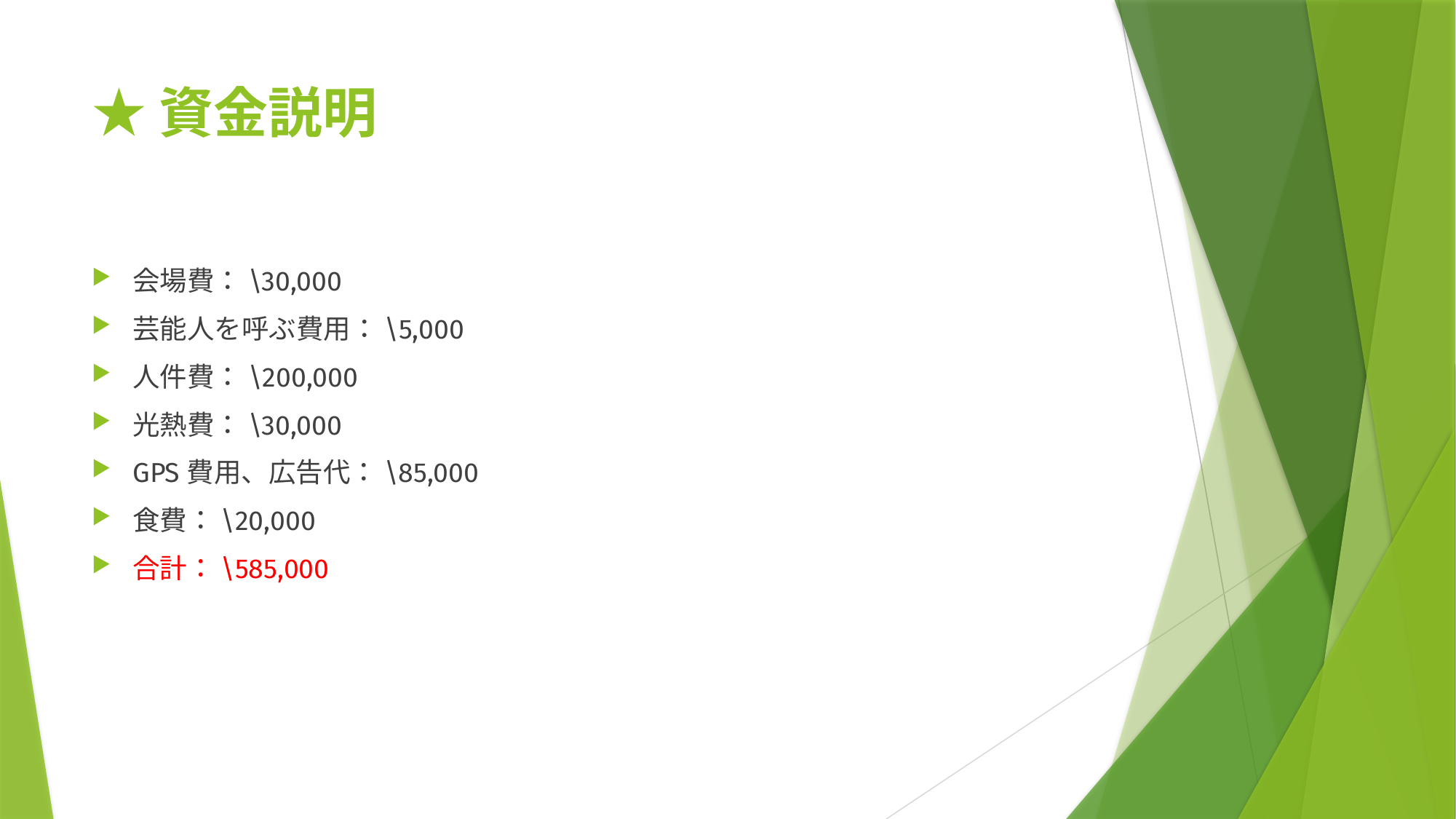

# ★資金説明
会場費：\30,000
芸能人を呼ぶ費用：\5,000
人件費：\200,000
光熱費：\30,000
GPS費用、広告代：\85,000
食費：\20,000
合計：\585,000